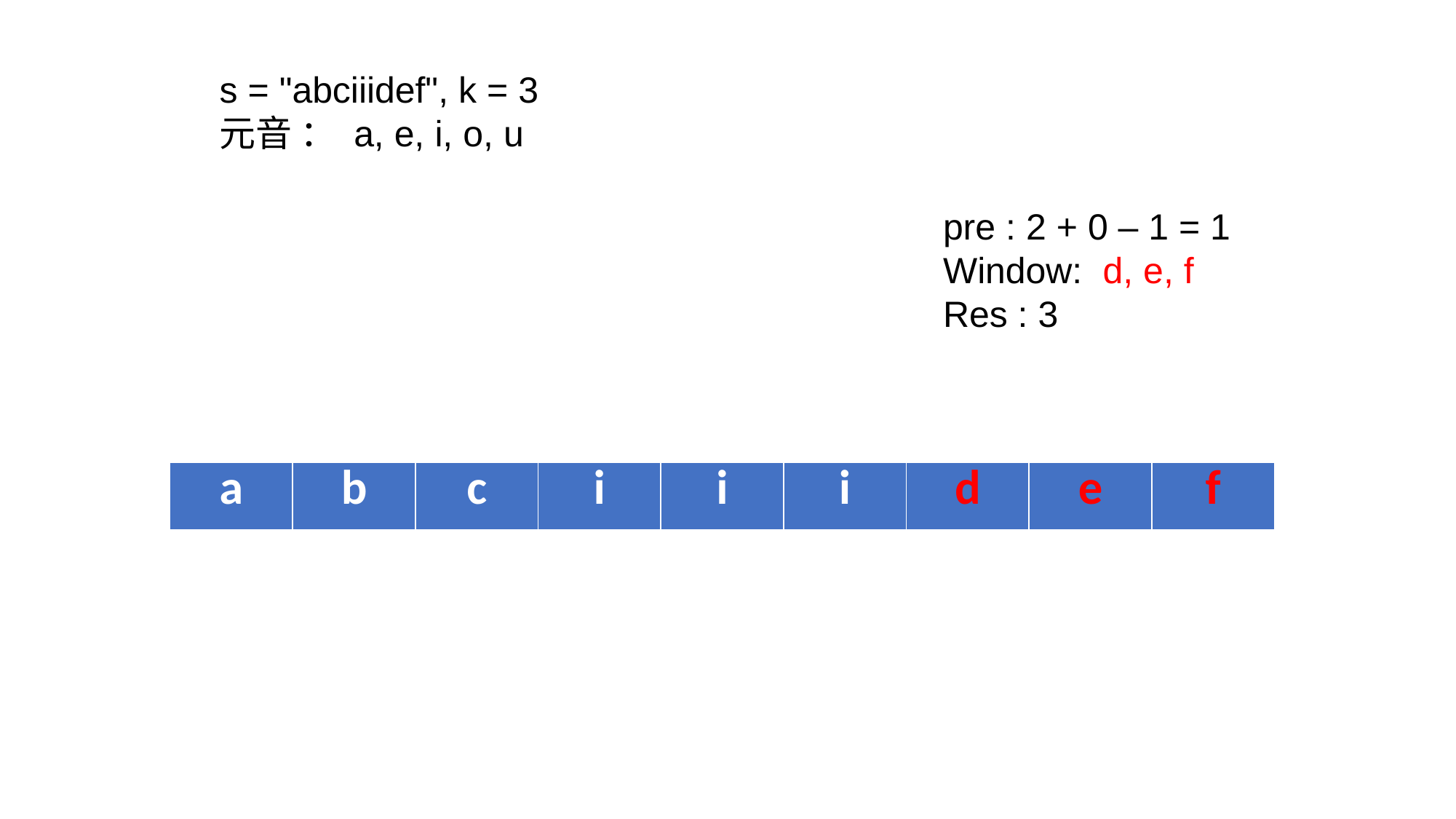

s = "abciiidef", k = 3
元音 ： a, e, i, o, u
pre : 2 + 0 – 1 = 1
Window:  d, e, f
Res : 3
| a | b | c | i | i | i | d | e | f |
| --- | --- | --- | --- | --- | --- | --- | --- | --- |